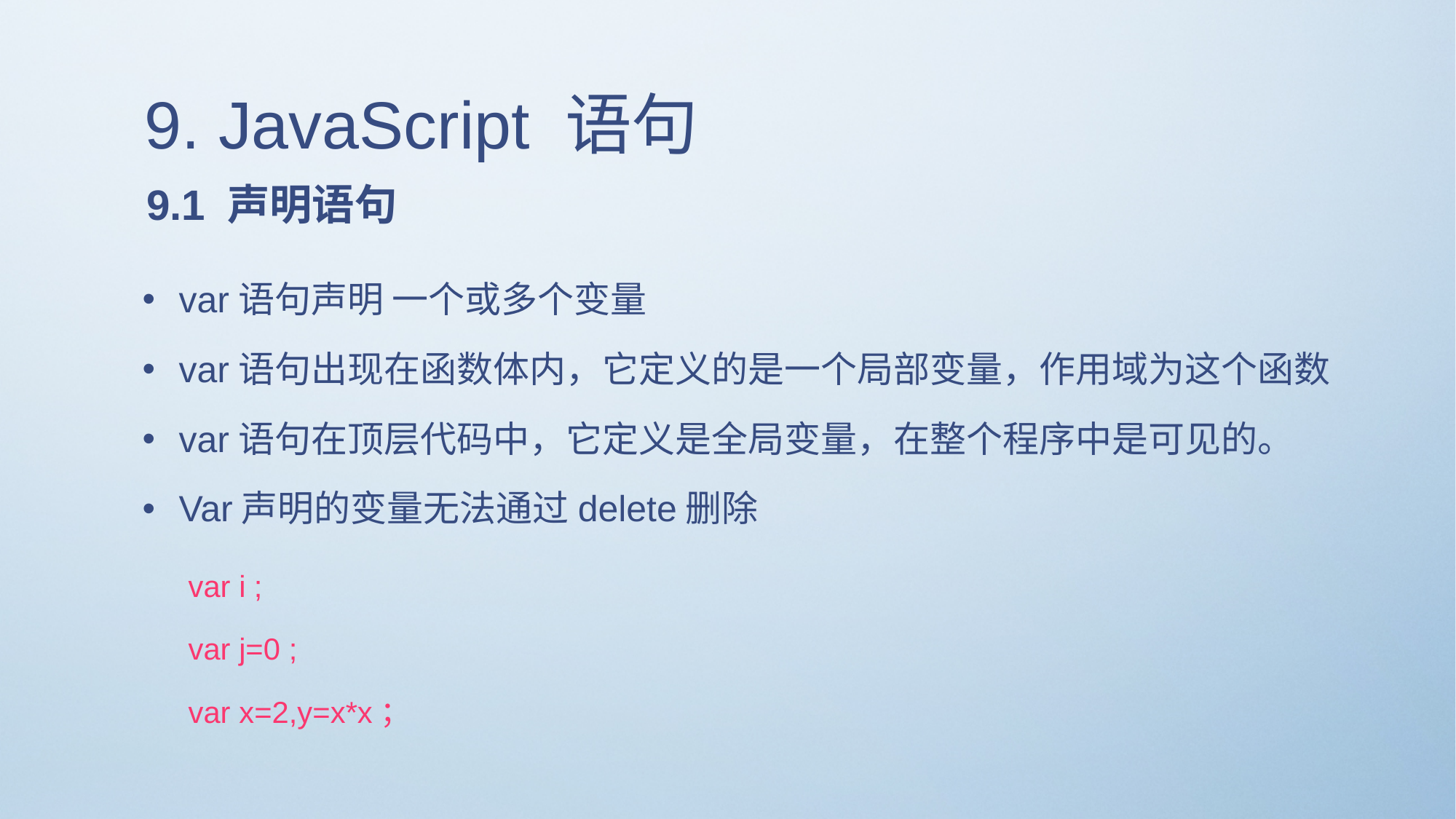

9. JavaScript 语句
9.1 声明语句
var语句声明 一个或多个变量
var语句出现在函数体内，它定义的是一个局部变量，作用域为这个函数
var语句在顶层代码中，它定义是全局变量，在整个程序中是可见的。
Var声明的变量无法通过delete删除
var i ;
var j=0 ;
var x=2,y=x*x；